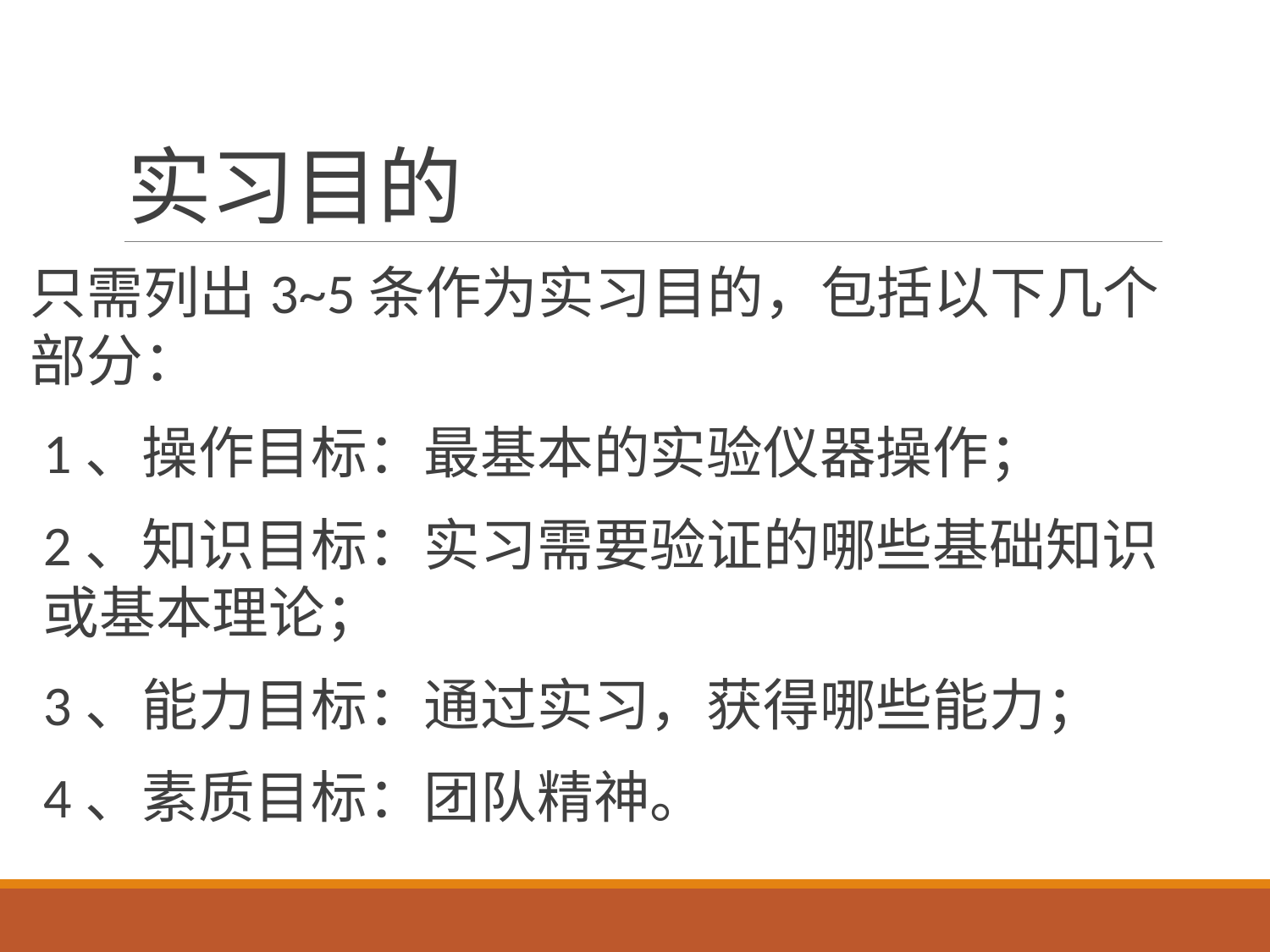

# 实习目的
只需列出3~5条作为实习目的，包括以下几个部分：
1、操作目标：最基本的实验仪器操作；
2、知识目标：实习需要验证的哪些基础知识或基本理论；
3、能力目标：通过实习，获得哪些能力；
4、素质目标：团队精神。